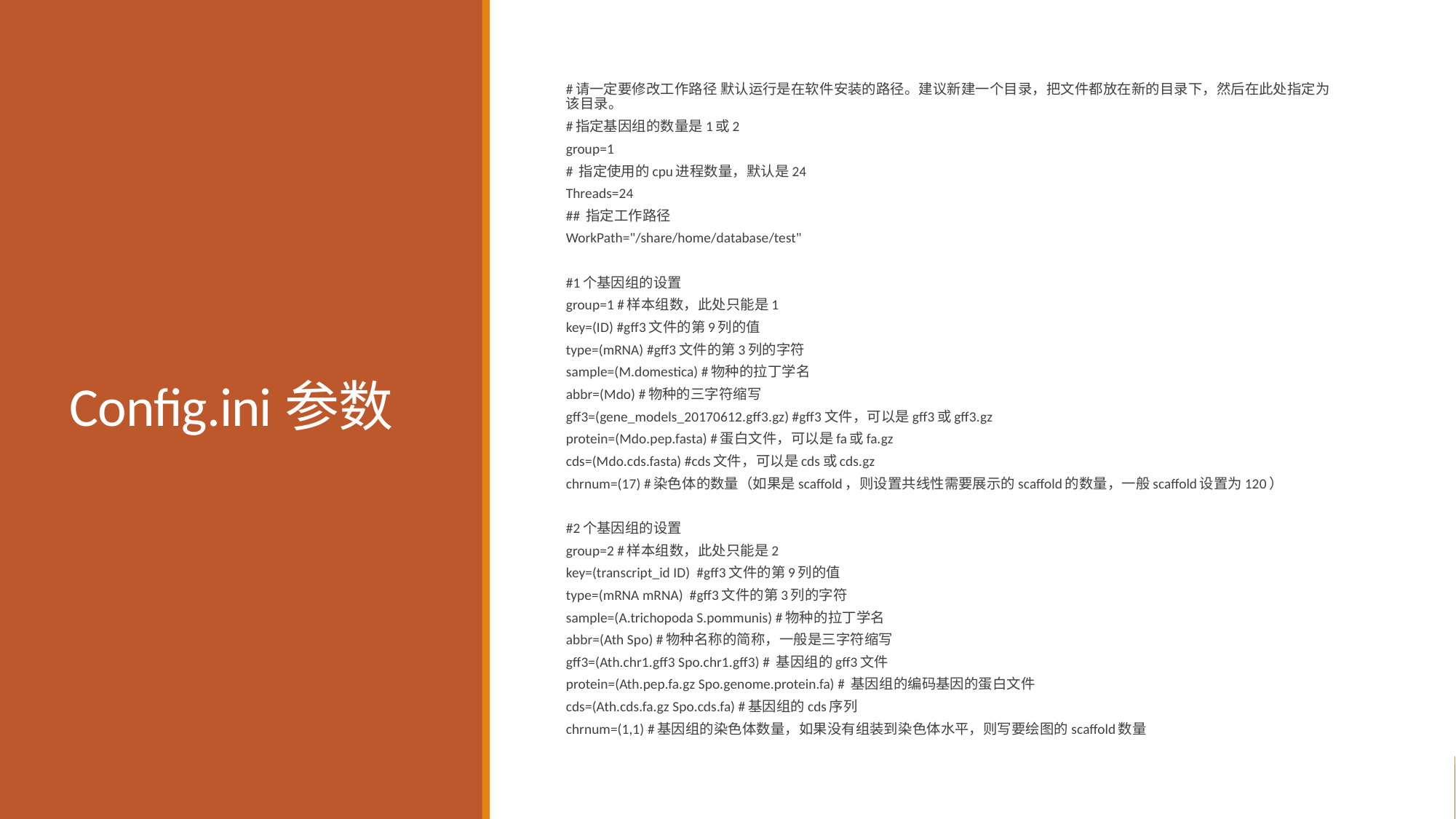

# Config.ini参数
#请一定要修改工作路径 默认运行是在软件安装的路径。建议新建一个目录，把文件都放在新的目录下，然后在此处指定为该目录。
#指定基因组的数量是1或2
group=1
# 指定使用的cpu进程数量，默认是24
Threads=24
## 指定工作路径
WorkPath="/share/home/database/test"

#1个基因组的设置
group=1 #样本组数，此处只能是1
key=(ID) #gff3文件的第9列的值
type=(mRNA) #gff3文件的第3列的字符
sample=(M.domestica) #物种的拉丁学名
abbr=(Mdo) #物种的三字符缩写
gff3=(gene_models_20170612.gff3.gz) #gff3文件，可以是gff3或gff3.gz
protein=(Mdo.pep.fasta) #蛋白文件，可以是fa或fa.gz
cds=(Mdo.cds.fasta) #cds文件，可以是cds或cds.gz
chrnum=(17) #染色体的数量（如果是scaffold，则设置共线性需要展示的scaffold的数量，一般scaffold设置为120）

#2个基因组的设置
group=2 #样本组数，此处只能是2
key=(transcript_id ID)  #gff3文件的第9列的值
type=(mRNA mRNA)  #gff3文件的第3列的字符
sample=(A.trichopoda S.pommunis) #物种的拉丁学名
abbr=(Ath Spo) #物种名称的简称，一般是三字符缩写
gff3=(Ath.chr1.gff3 Spo.chr1.gff3) # 基因组的gff3文件
protein=(Ath.pep.fa.gz Spo.genome.protein.fa) # 基因组的编码基因的蛋白文件
cds=(Ath.cds.fa.gz Spo.cds.fa) #基因组的cds序列
chrnum=(1,1) #基因组的染色体数量，如果没有组装到染色体水平，则写要绘图的scaffold数量